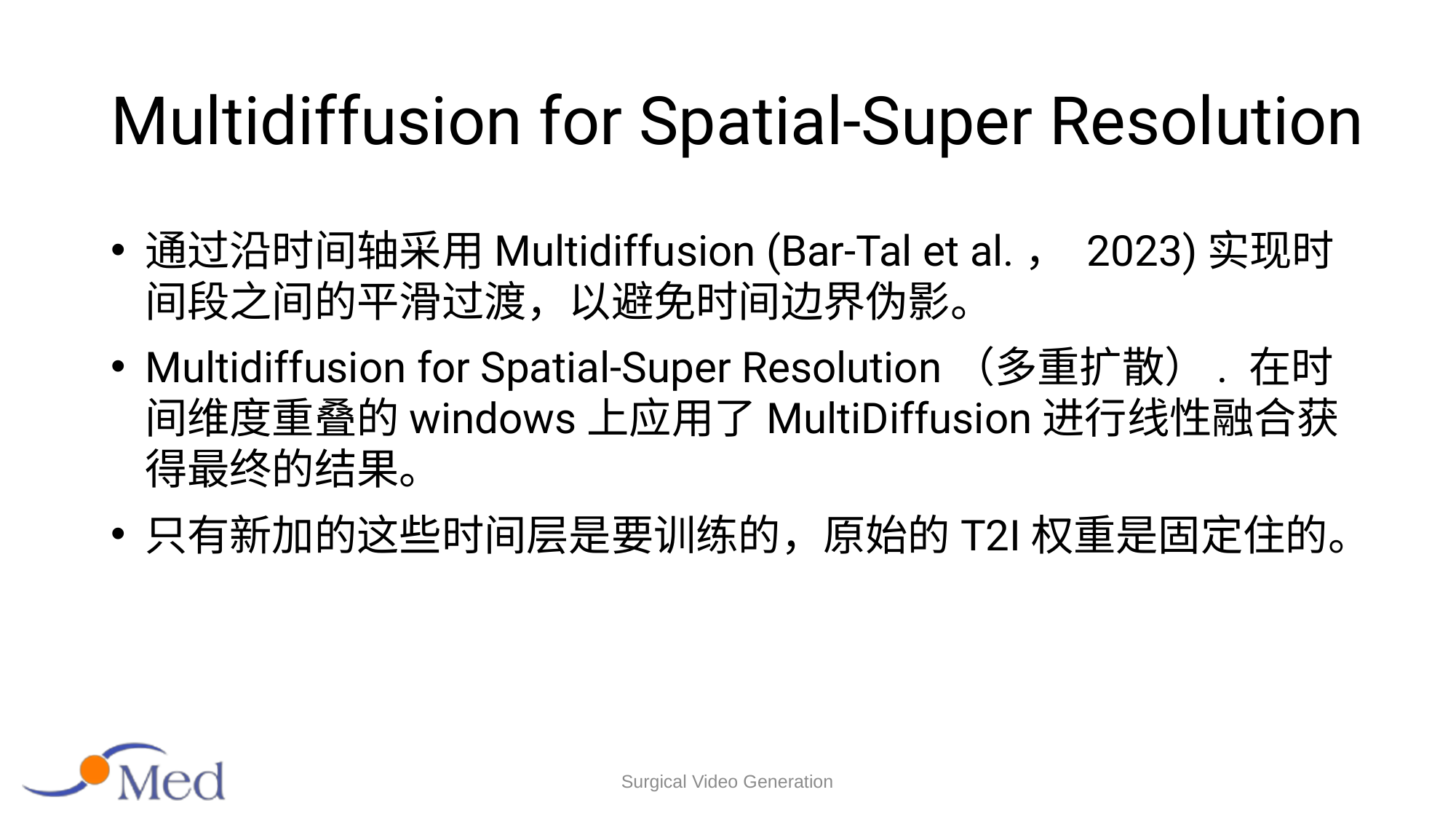

# Multidiffusion for Spatial-Super Resolution
通过沿时间轴采用Multidiffusion (Bar-Tal et al.， 2023)实现时间段之间的平滑过渡，以避免时间边界伪影。
Multidiffusion for Spatial-Super Resolution（多重扩散）. 在时间维度重叠的windows上应用了MultiDiffusion进行线性融合获得最终的结果。
只有新加的这些时间层是要训练的，原始的T2I权重是固定住的。

Surgical Video Generation
10